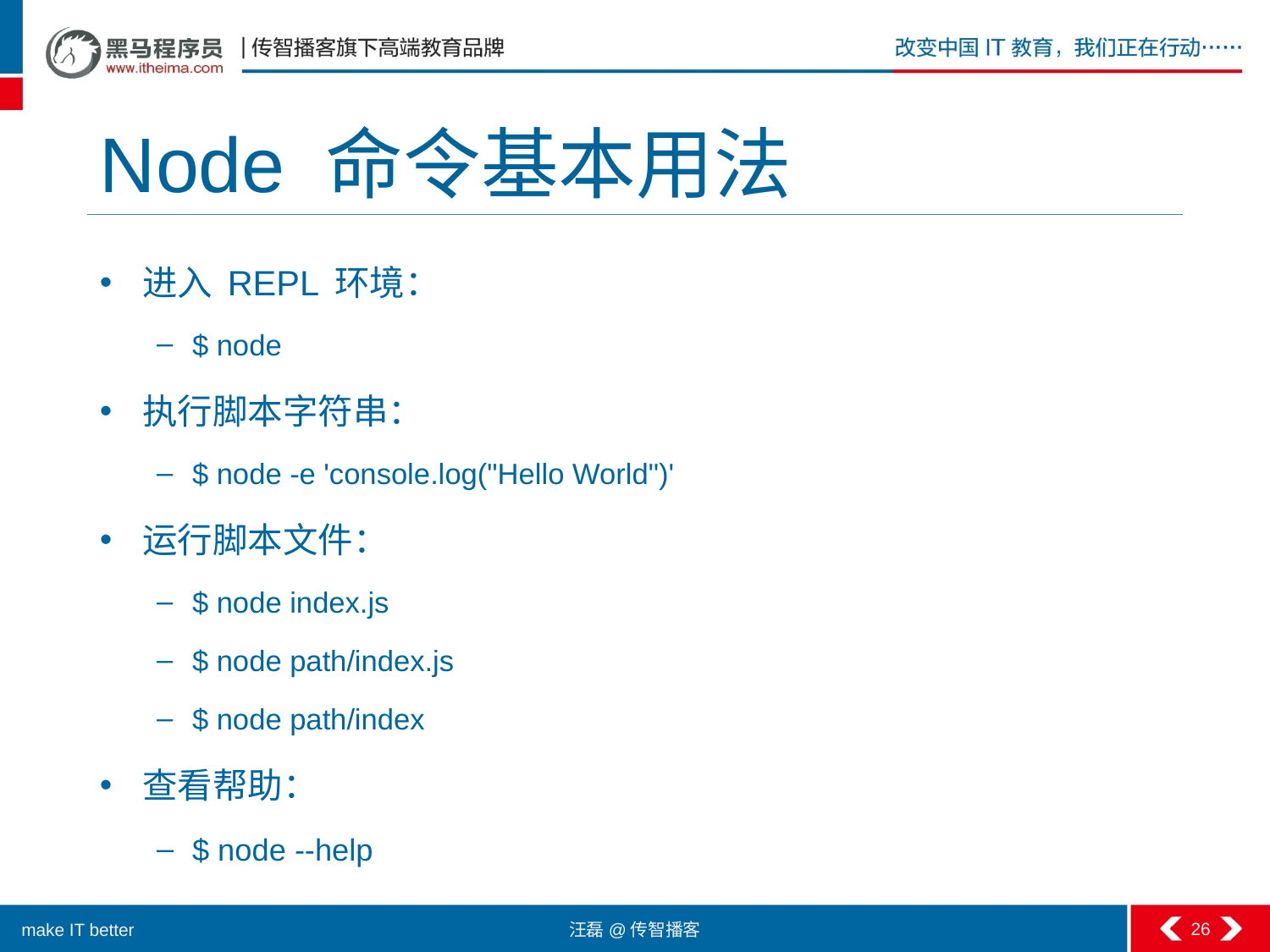

# Node 命令基本用法
进入 REPL 环境：
$ node
执行脚本字符串：
$ node -e 'console.log("Hello World")'
运行脚本文件：
$ node index.js
$ node path/index.js
$ node path/index
查看帮助：
$ node --help
26
汪磊@传智播客
make IT better